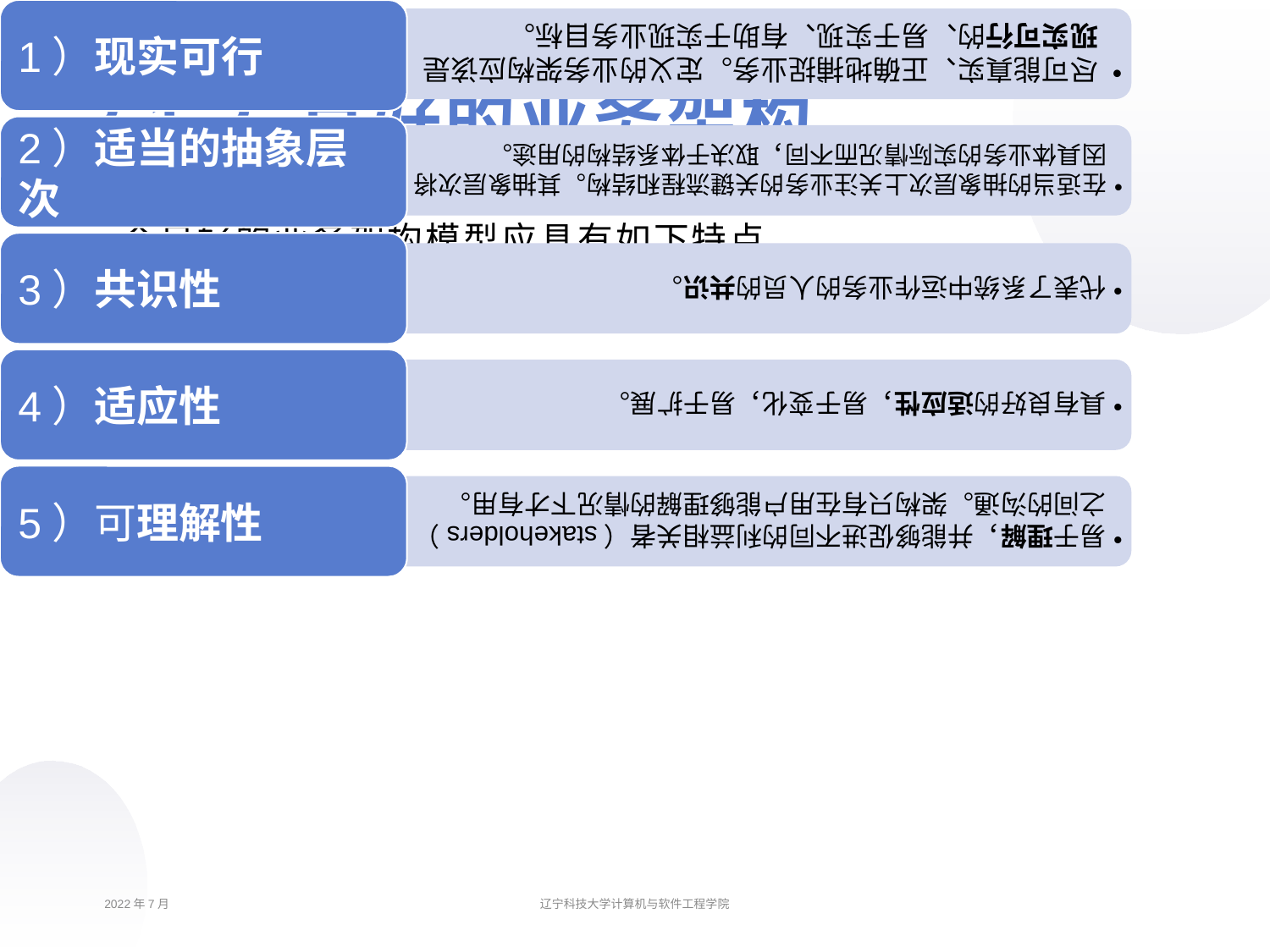

# 3.1.2 良好的业务架构
一个良好的业务架构模型应具有如下特点

尽可能真实、正确地捕捉业务。定义的业务架构应该是现实可行的、易于实现、有助于实现业务目标。
1）现实可行
在适当的抽象层次上关注业务的关键流程和结构。其抽象层次将因具体业务的实际情况而不同，取决于体系结构的用途。
2）适当的抽象层次
代表了系统中运作业务的人员的共识。
3）共识性
具有良好的适应性，易于变化，易于扩展。
4）适应性
易于理解，并能够促进不同的利益相关者（stakeholders）之间的沟通。架构只有在用户能够理解的情况下才有用。
5）可理解性

2022年7月
辽宁科技大学计算机与软件工程学院
14